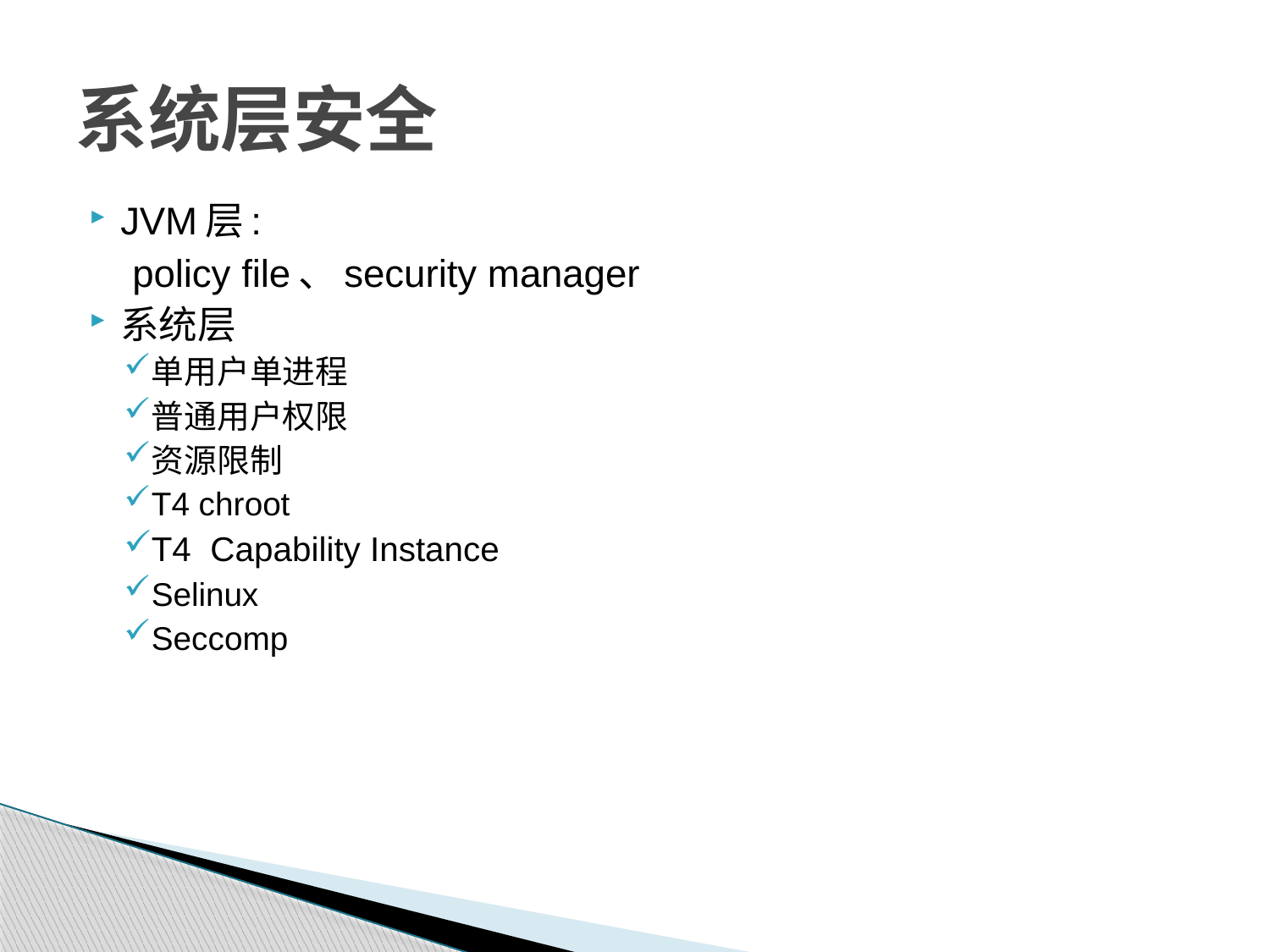

# 系统层安全
JVM层:
    policy file、security manager
系统层
单用户单进程
普通用户权限
资源限制
T4 chroot
T4  Capability Instance
Selinux
Seccomp